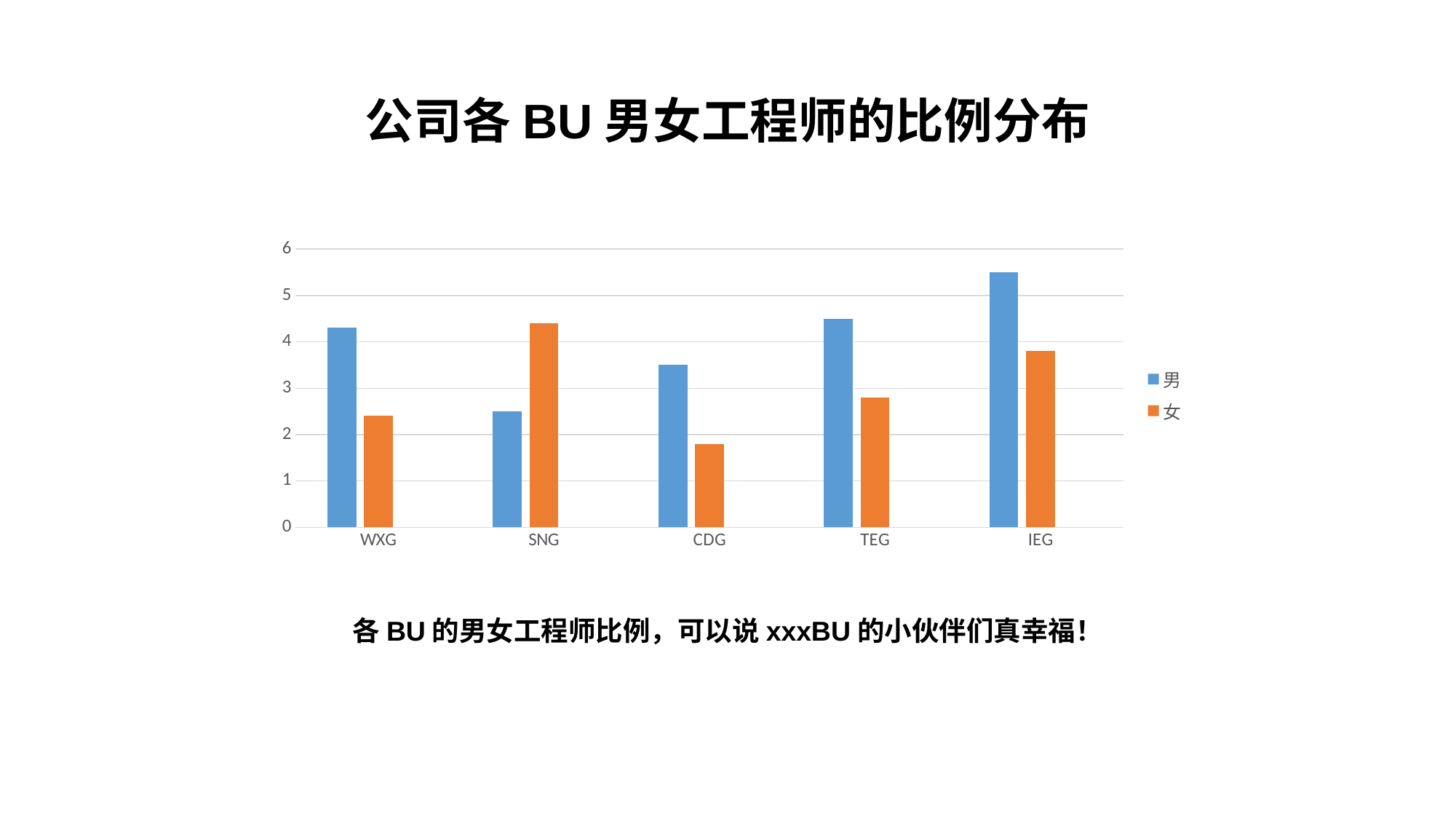

# 公司各BU男女工程师的比例分布

### Chart

| Category | 男 | 女 | 列1 |
|---|---|---|---|
| WXG | 4.3 | 2.4 | None |
| SNG | 2.5 | 4.4 | None |
| CDG | 3.5 | 1.8 | None |
| TEG | 4.5 | 2.8 | None |
| IEG | 5.5 | 3.8 | None |
各BU的男女工程师比例，可以说xxxBU的小伙伴们真幸福！